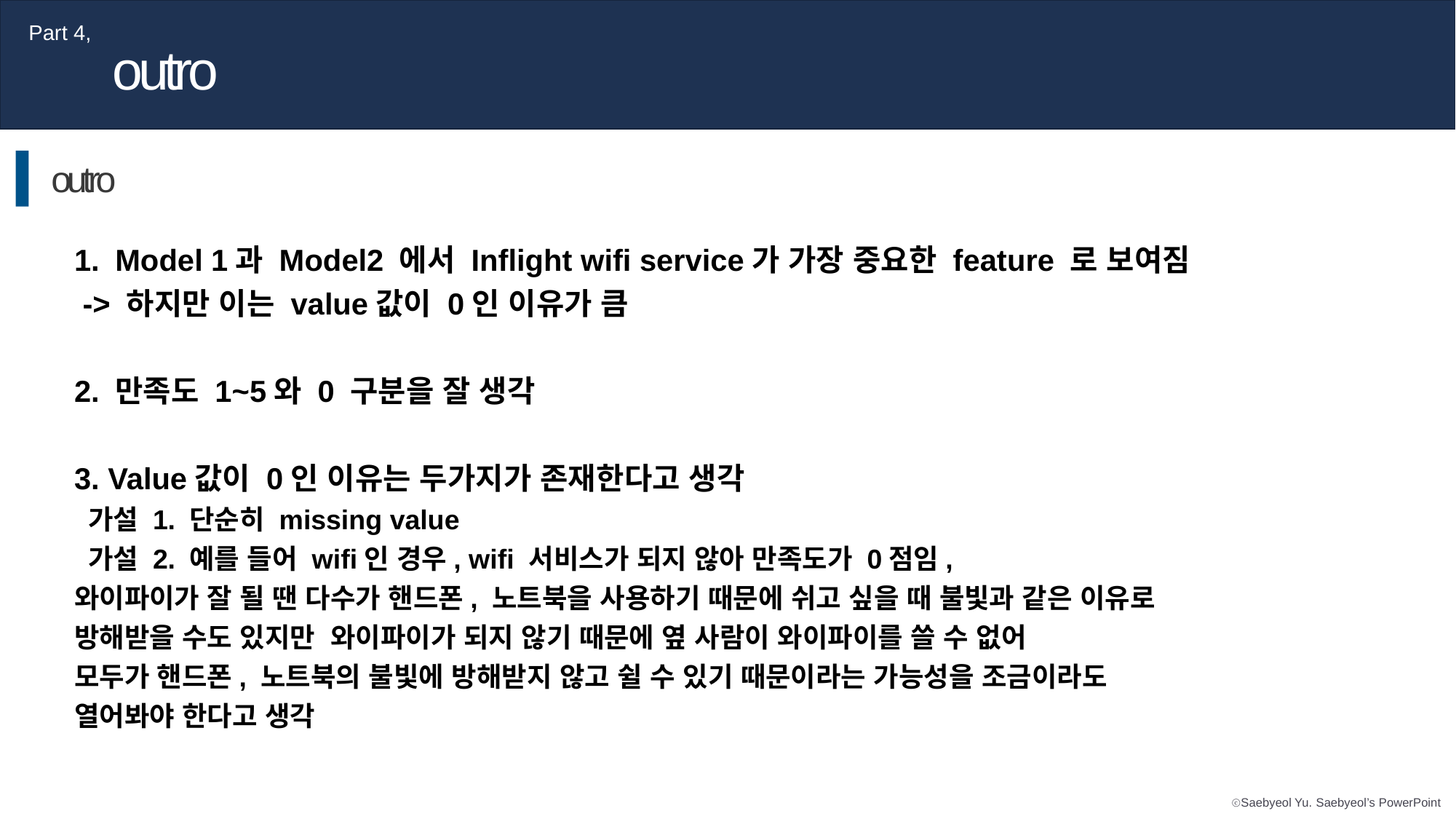

Part 4,
outro

outro
Model 1과 Model2 에서 Inflight wifi service가 가장 중요한 feature 로 보여짐
 -> 하지만 이는 value값이 0인 이유가 큼

2. 만족도 1~5와 0 구분을 잘 생각

3. Value값이 0인 이유는 두가지가 존재한다고 생각
 가설 1. 단순히 missing value
 가설 2. 예를 들어 wifi인 경우, wifi 서비스가 되지 않아 만족도가 0점임,
와이파이가 잘 될 땐 다수가 핸드폰, 노트북을 사용하기 때문에 쉬고 싶을 때 불빛과 같은 이유로
방해받을 수도 있지만  와이파이가 되지 않기 때문에 옆 사람이 와이파이를 쓸 수 없어
모두가 핸드폰, 노트북의 불빛에 방해받지 않고 쉴 수 있기 때문이라는 가능성을 조금이라도
열어봐야 한다고 생각